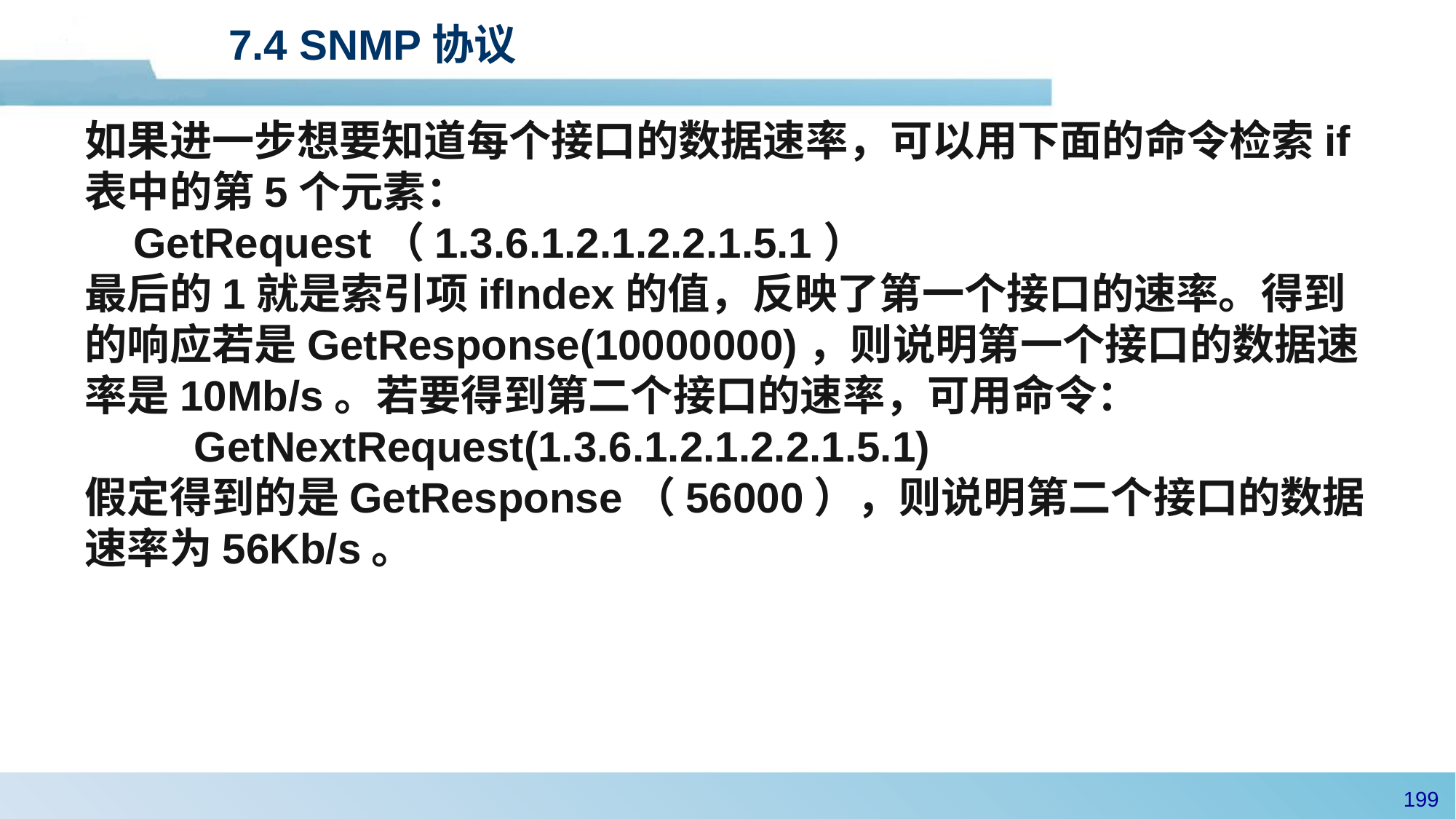

# 7.4 SNMP协议
如果进一步想要知道每个接口的数据速率，可以用下面的命令检索if表中的第5个元素：
    GetRequest（1.3.6.1.2.1.2.2.1.5.1）
最后的1就是索引项ifIndex的值，反映了第一个接口的速率。得到的响应若是GetResponse(10000000)，则说明第一个接口的数据速率是10Mb/s。若要得到第二个接口的速率，可用命令：
	GetNextRequest(1.3.6.1.2.1.2.2.1.5.1)
假定得到的是GetResponse（56000），则说明第二个接口的数据速率为56Kb/s。
199